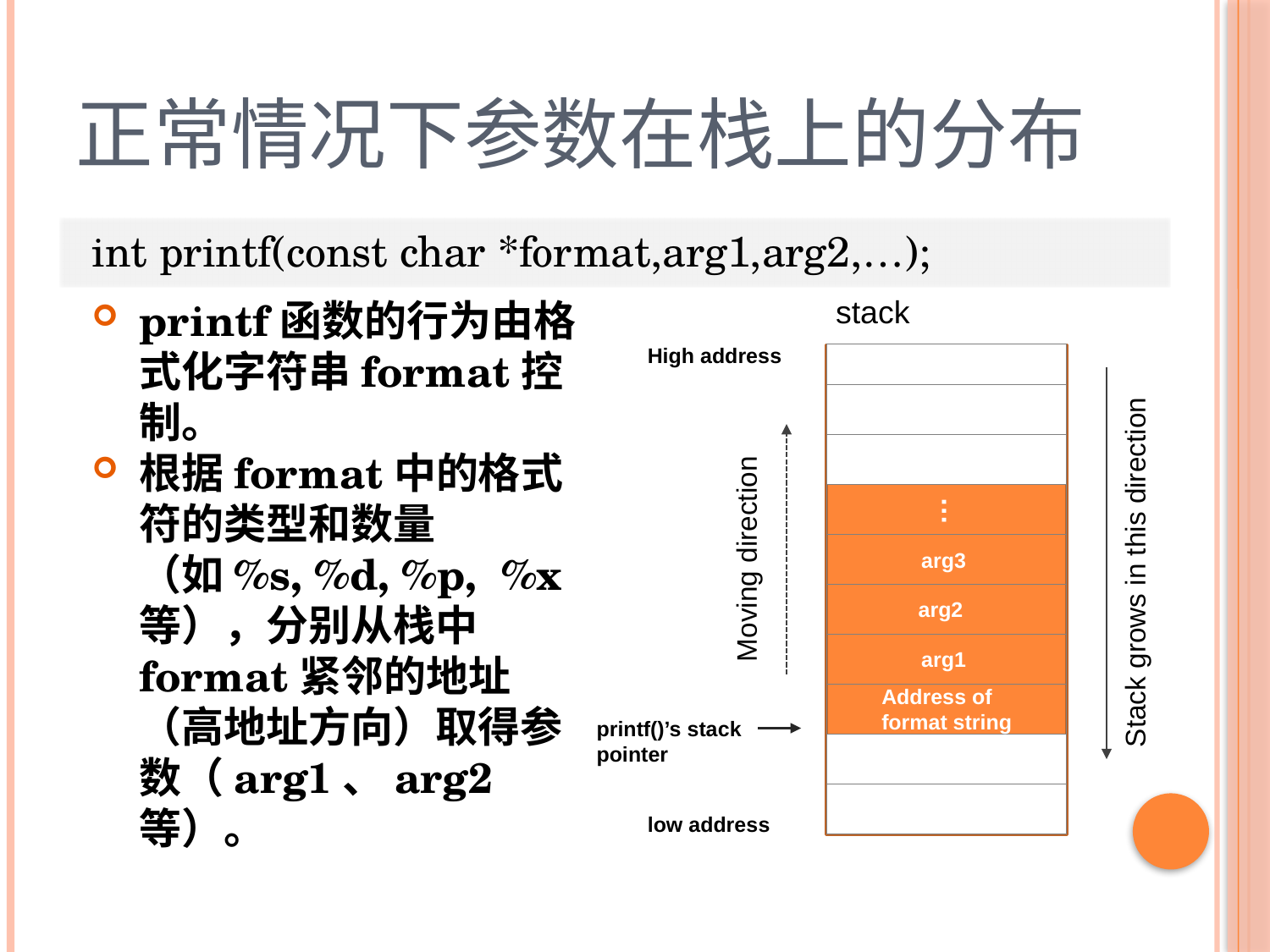

正常情况下参数在栈上的分布

int printf(const char *format,arg1,arg2,…);
stack
printf函数的行为由格式化字符串format控制。
根据format中的格式符的类型和数量（如%s, %d, %p,  %x等），分别从栈中format紧邻的地址（高地址方向）取得参数（arg1、arg2等）。
Stack grows in this direction
High address

Moving direction

…

arg3

arg2

arg1
Address of format string

printf()’s stack pointer

low address